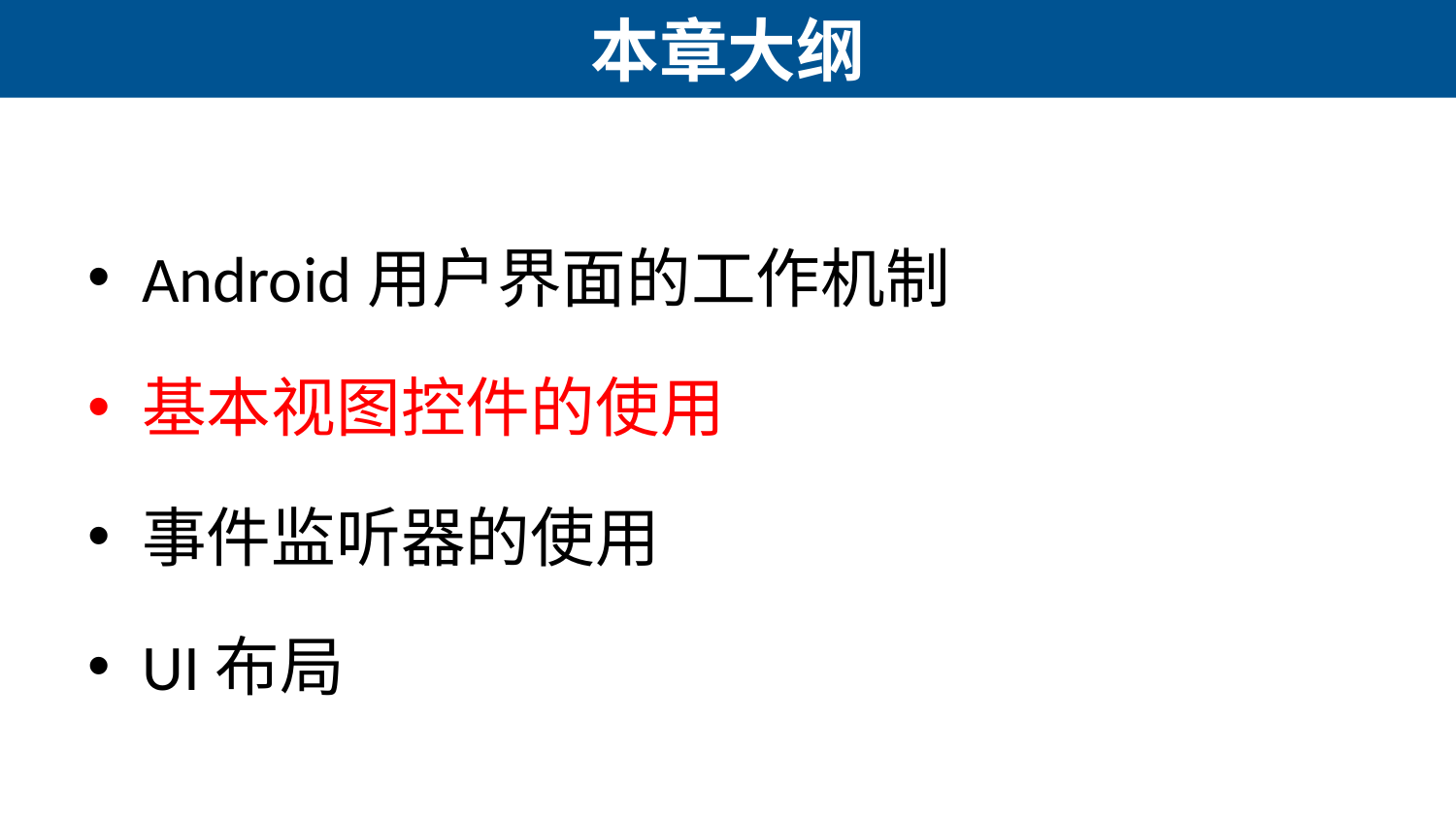

# 本章大纲
Android用户界面的工作机制
基本视图控件的使用
事件监听器的使用
UI布局